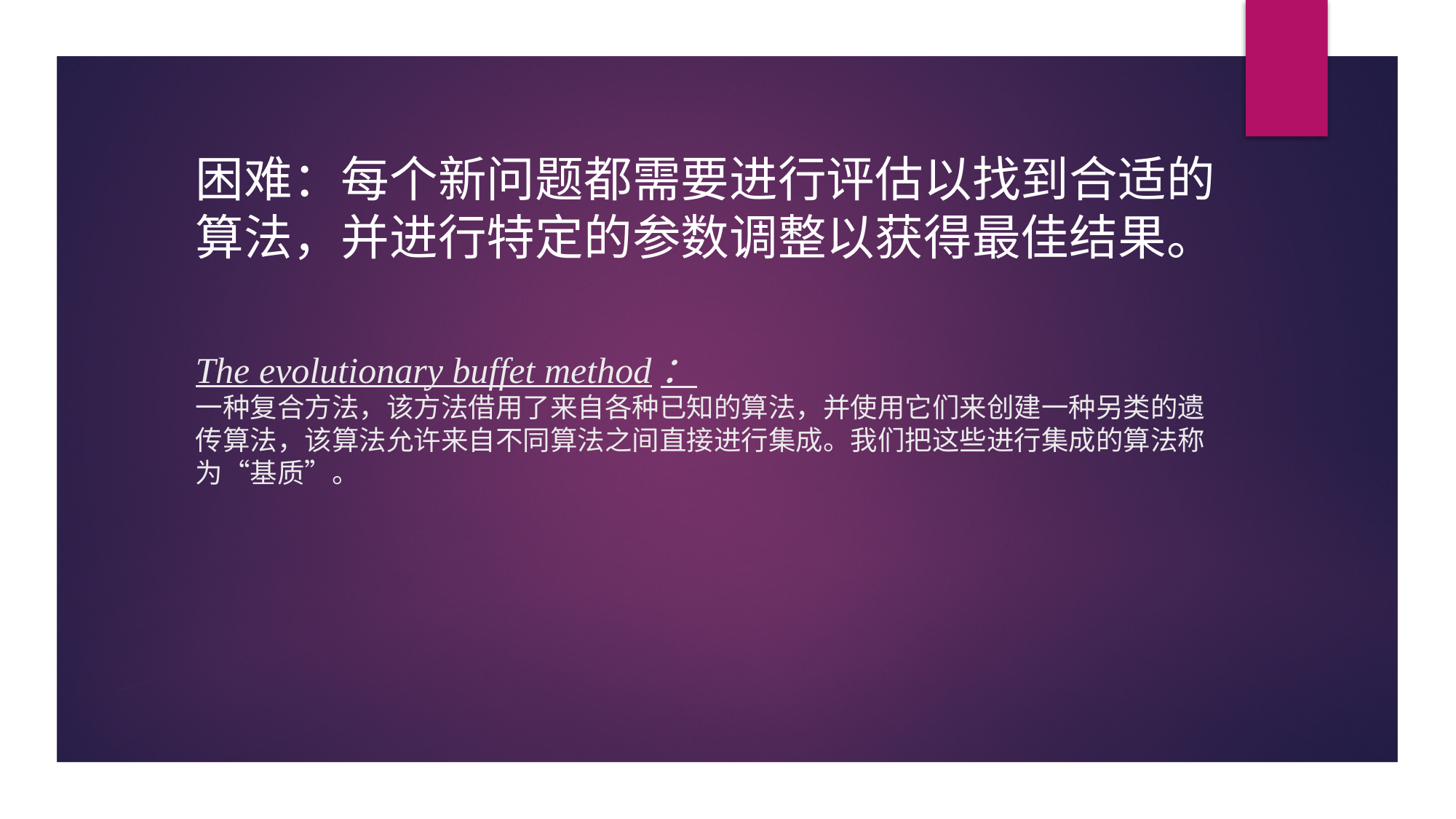

困难：每个新问题都需要进行评估以找到合适的算法，并进行特定的参数调整以获得最佳结果。
# The evolutionary buffet method： 一种复合方法，该方法借用了来自各种已知的算法，并使用它们来创建一种另类的遗传算法，该算法允许来自不同算法之间直接进行集成。我们把这些进行集成的算法称为“基质”。